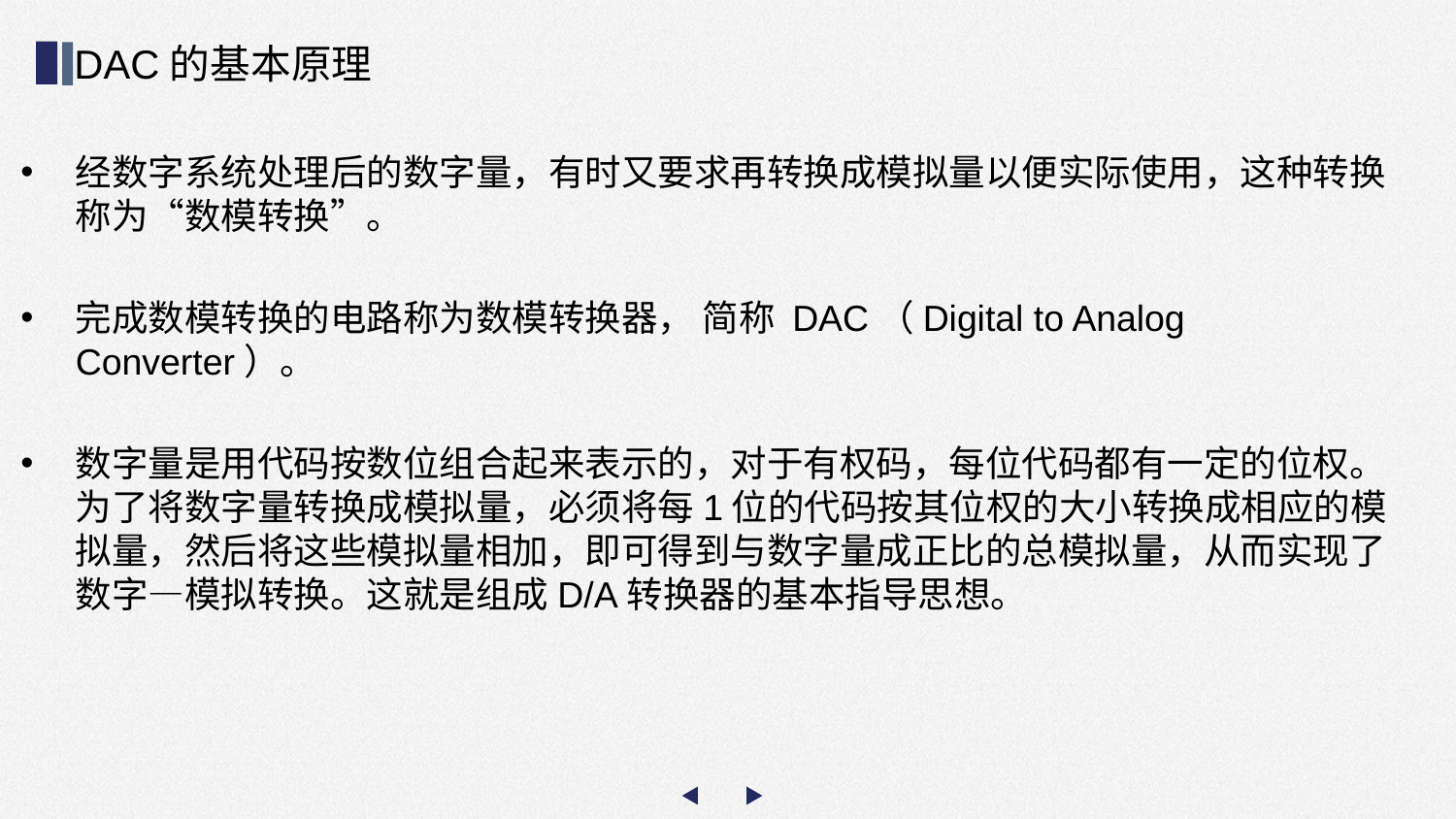

DAC的基本原理

经数字系统处理后的数字量，有时又要求再转换成模拟量以便实际使用，这种转换称为“数模转换”。

完成数模转换的电路称为数模转换器， 简称 DAC（Digital to Analog Converter）。

数字量是用代码按数位组合起来表示的，对于有权码，每位代码都有一定的位权。为了将数字量转换成模拟量，必须将每1位的代码按其位权的大小转换成相应的模拟量，然后将这些模拟量相加，即可得到与数字量成正比的总模拟量，从而实现了数字—模拟转换。这就是组成D/A转换器的基本指导思想。
3